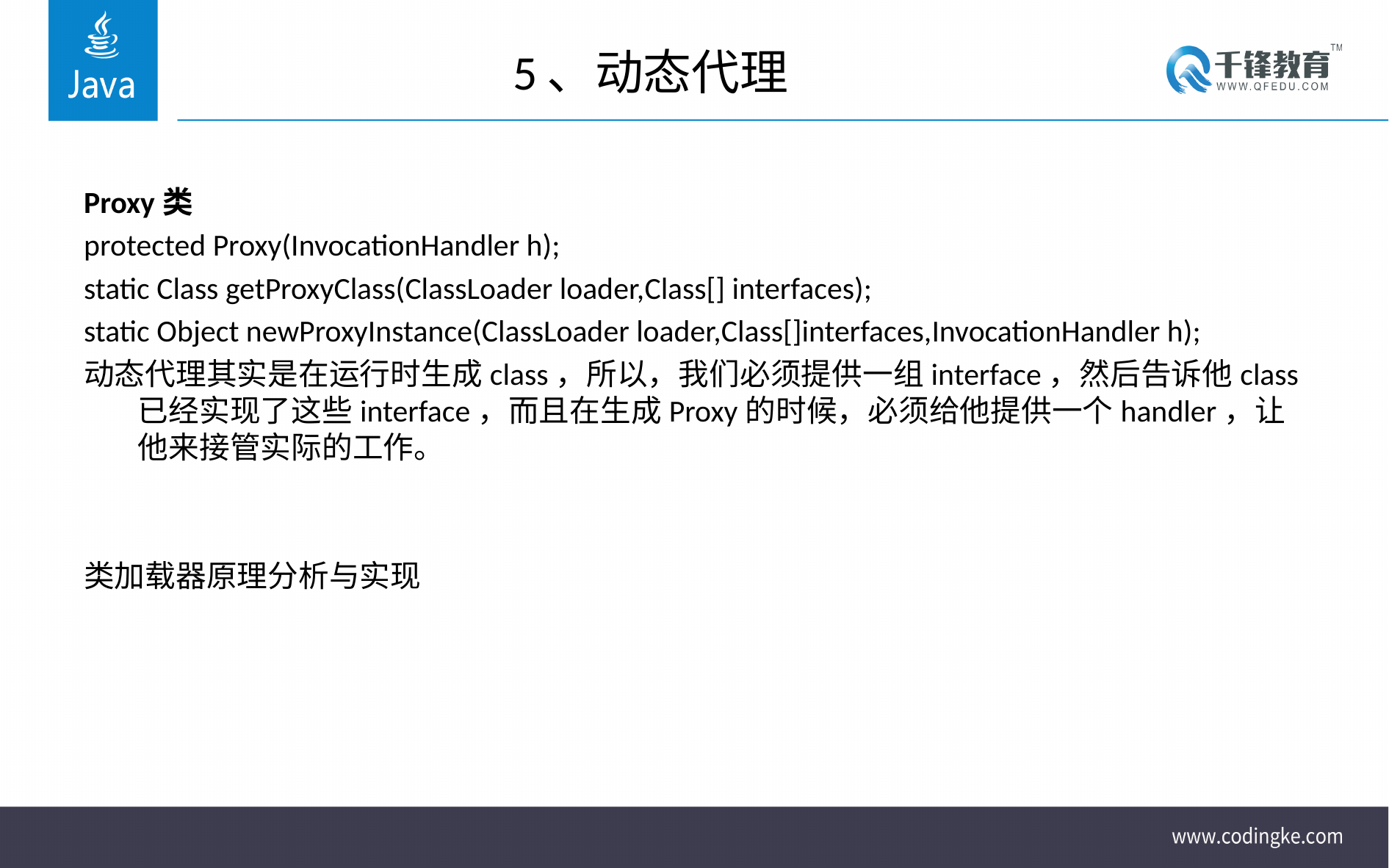

# 5、动态代理
Proxy类
protected Proxy(InvocationHandler h);
static Class getProxyClass(ClassLoader loader,Class[] interfaces);
static Object newProxyInstance(ClassLoader loader,Class[]interfaces,InvocationHandler h);
动态代理其实是在运行时生成class，所以，我们必须提供一组interface，然后告诉他class已经实现了这些interface，而且在生成Proxy的时候，必须给他提供一个handler，让他来接管实际的工作。

类加载器原理分析与实现